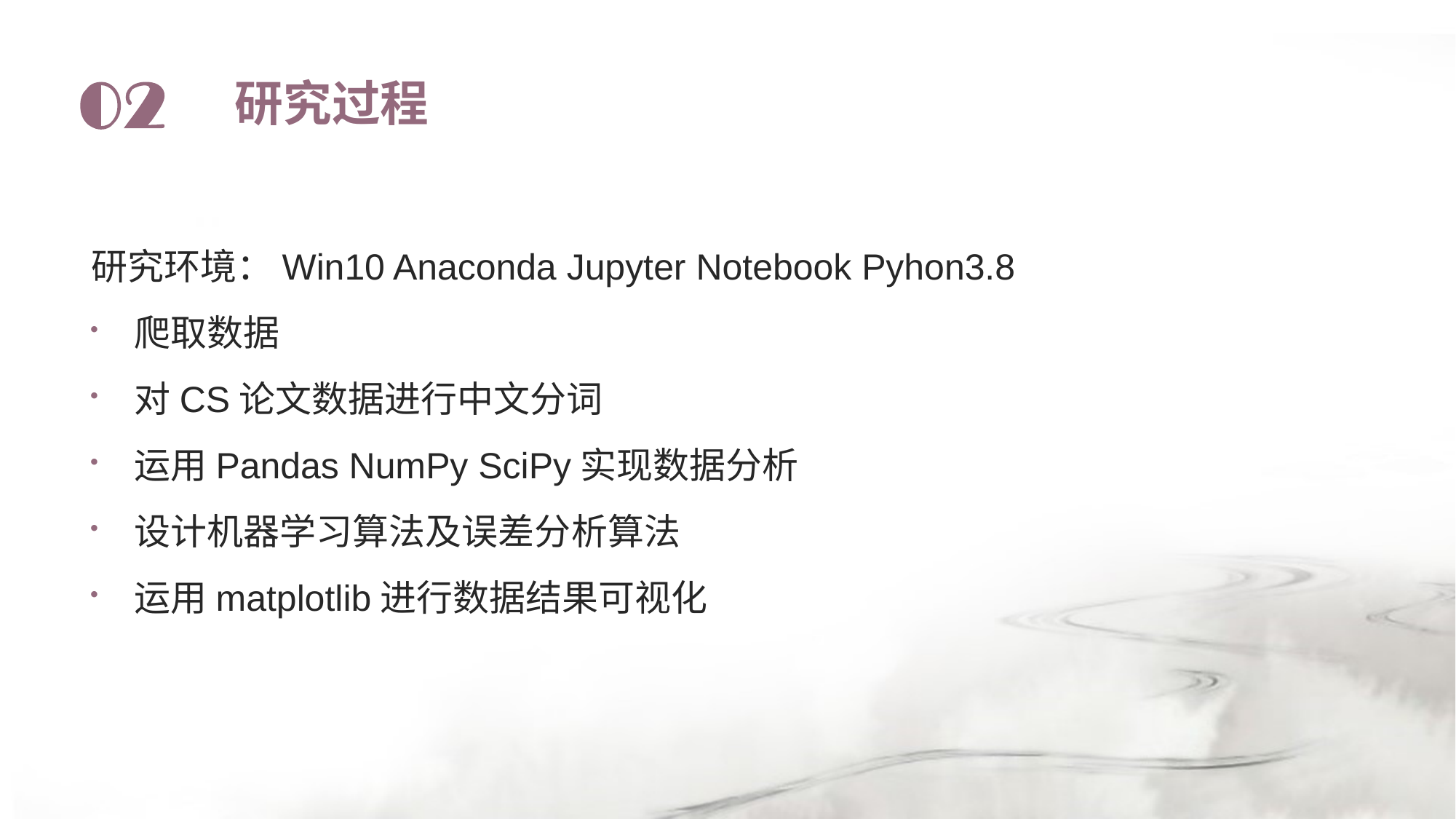

# 研究过程

研究环境：Win10 Anaconda Jupyter Notebook Pyhon3.8
爬取数据
对CS论文数据进行中文分词
运用Pandas NumPy SciPy实现数据分析
设计机器学习算法及误差分析算法
运用matplotlib进行数据结果可视化